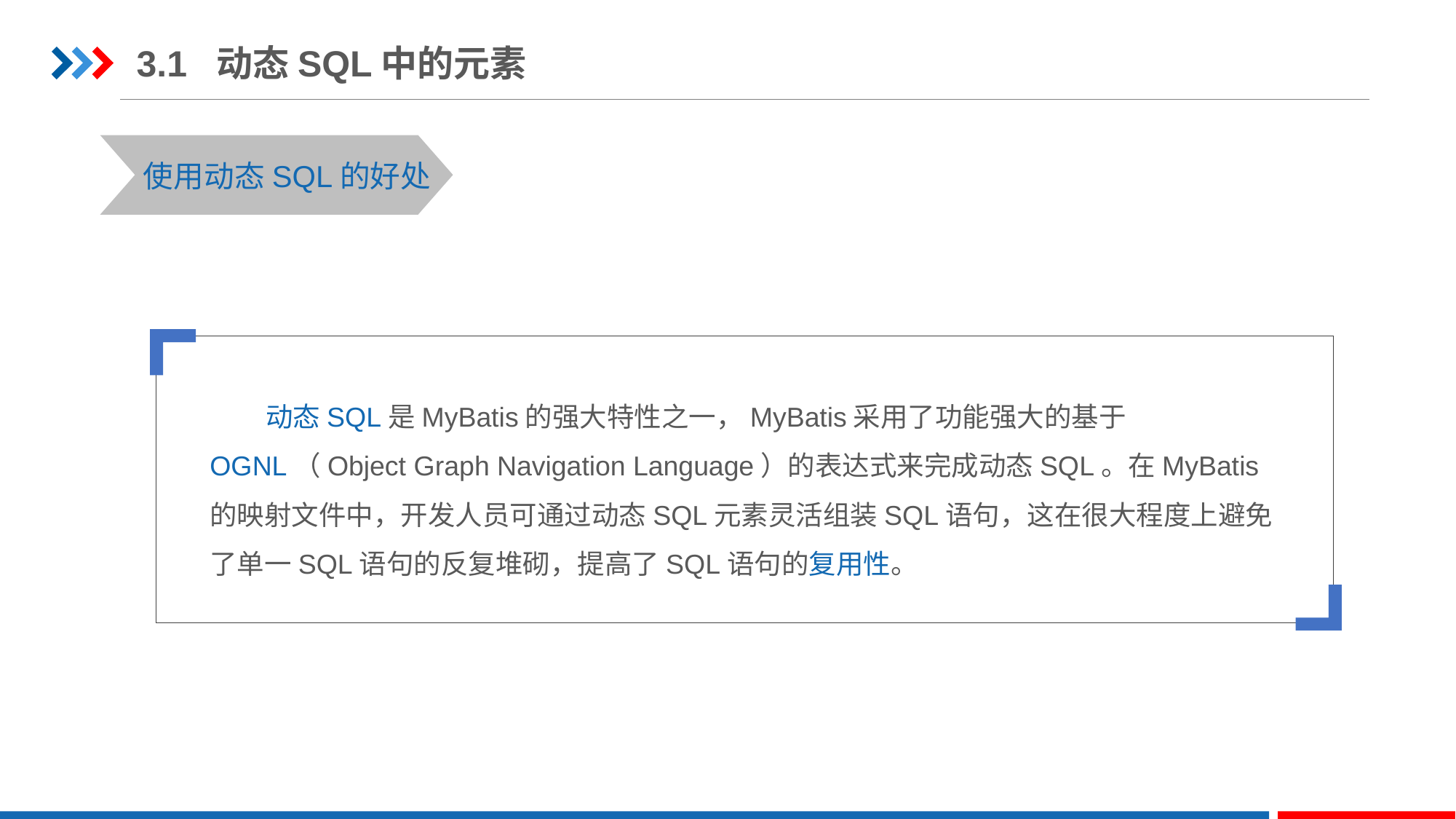

3.1  动态SQL中的元素

STEP  01
STEP  03
使用动态SQL的好处

        动态SQL是MyBatis的强大特性之一，MyBatis采用了功能强大的基于OGNL（Object Graph Navigation Language）的表达式来完成动态SQL。在MyBatis的映射文件中，开发人员可通过动态SQL元素灵活组装SQL语句，这在很大程度上避免了单一SQL语句的反复堆砌，提高了SQL语句的复用性。